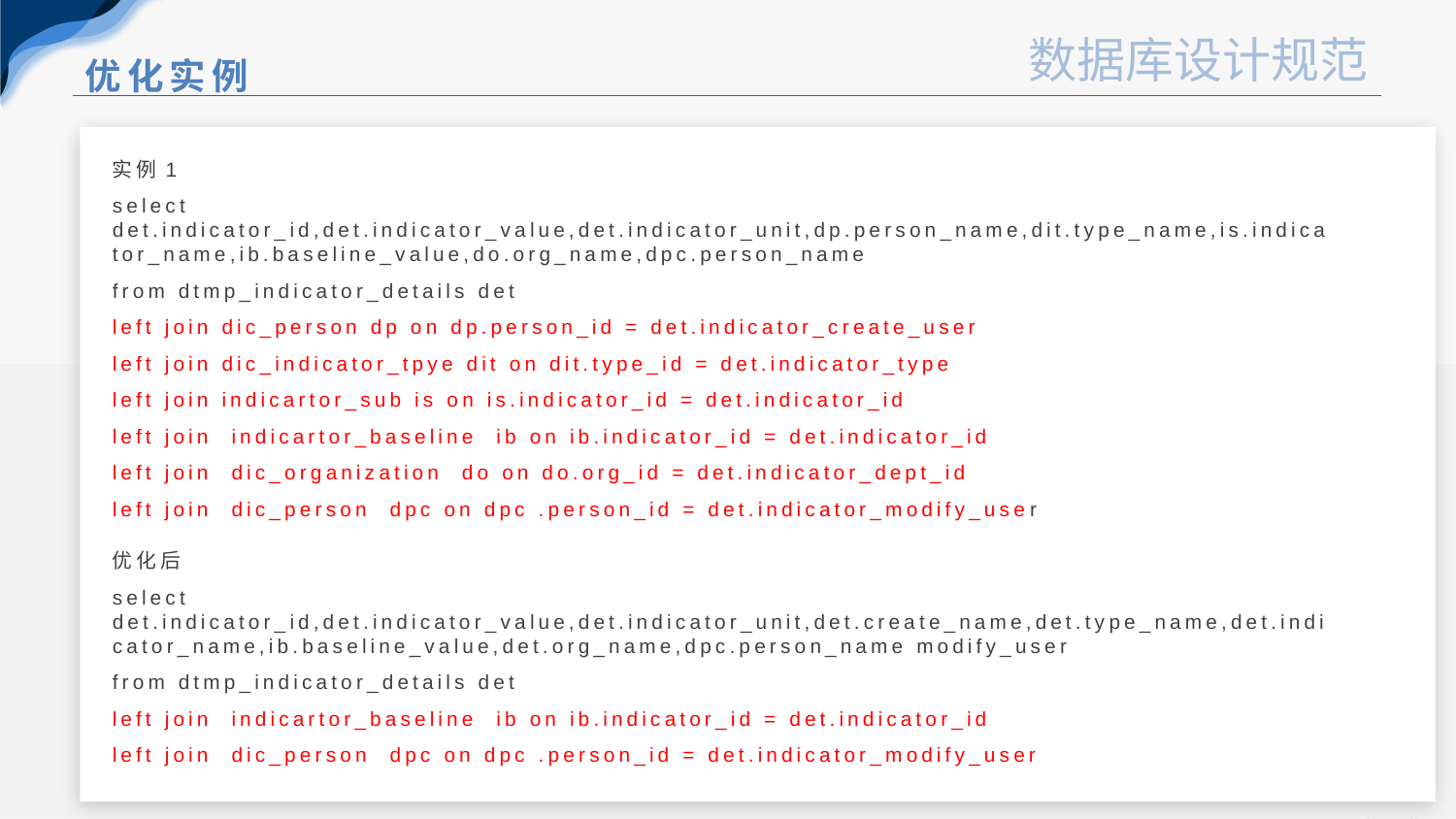

优化实例
2
实例1
select det.indicator_id,det.indicator_value,det.indicator_unit,dp.person_name,dit.type_name,is.indicator_name,ib.baseline_value,do.org_name,dpc.person_name
from dtmp_indicator_details det
left join dic_person dp on dp.person_id = det.indicator_create_user
left join dic_indicator_tpye dit on dit.type_id = det.indicator_type
left join indicartor_sub is on is.indicator_id = det.indicator_id
left join  indicartor_baseline  ib on ib.indicator_id = det.indicator_id
left join  dic_organization  do on do.org_id = det.indicator_dept_id
left join  dic_person  dpc on dpc .person_id = det.indicator_modify_user
优化后
select det.indicator_id,det.indicator_value,det.indicator_unit,det.create_name,det.type_name,det.indicator_name,ib.baseline_value,det.org_name,dpc.person_name modify_user
from dtmp_indicator_details det
left join  indicartor_baseline  ib on ib.indicator_id = det.indicator_id
left join  dic_person  dpc on dpc .person_id = det.indicator_modify_user